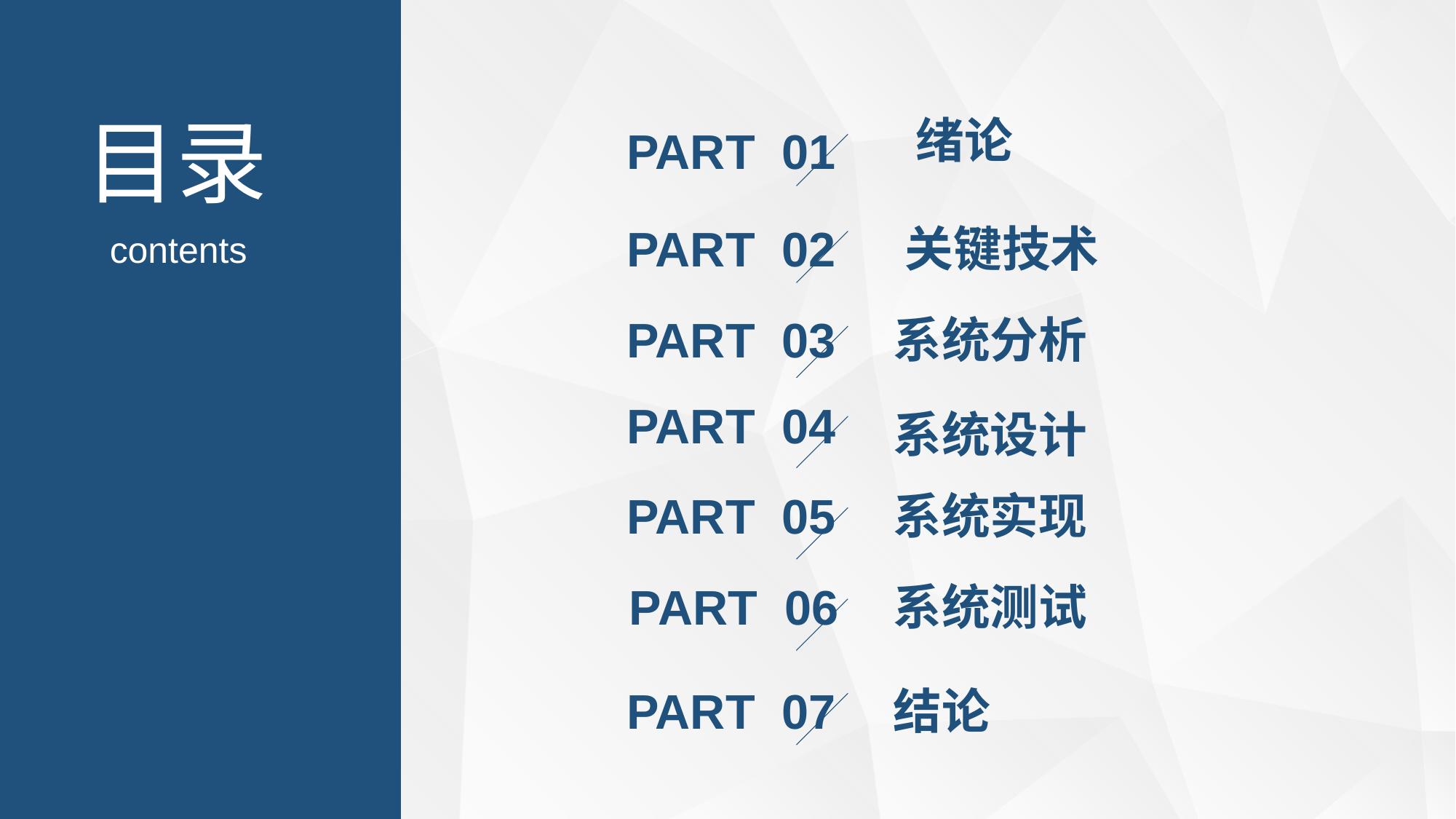

绪论
PART  01
 关键技术
PART  02
系统分析
PART  03

PART  04

系统设计
系统实现
PART  05

系统测试
 PART  06

PART  07

结论